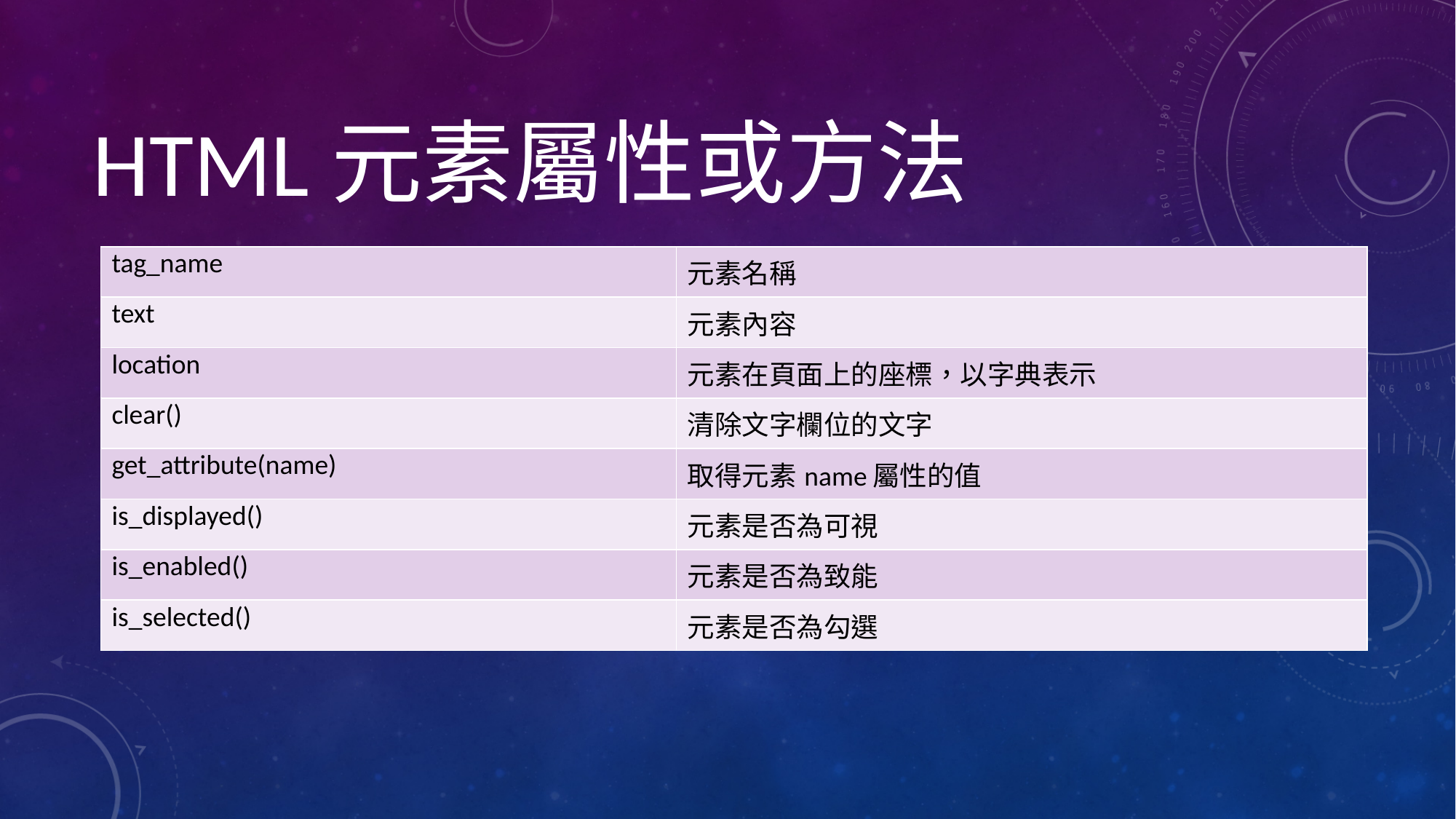

# HTML元素屬性或方法
| tag\_name | 元素名稱 |
| --- | --- |
| text | 元素內容 |
| location | 元素在頁面上的座標，以字典表示 |
| clear() | 清除文字欄位的文字 |
| get\_attribute(name) | 取得元素name屬性的值 |
| is\_displayed() | 元素是否為可視 |
| is\_enabled() | 元素是否為致能 |
| is\_selected() | 元素是否為勾選 |